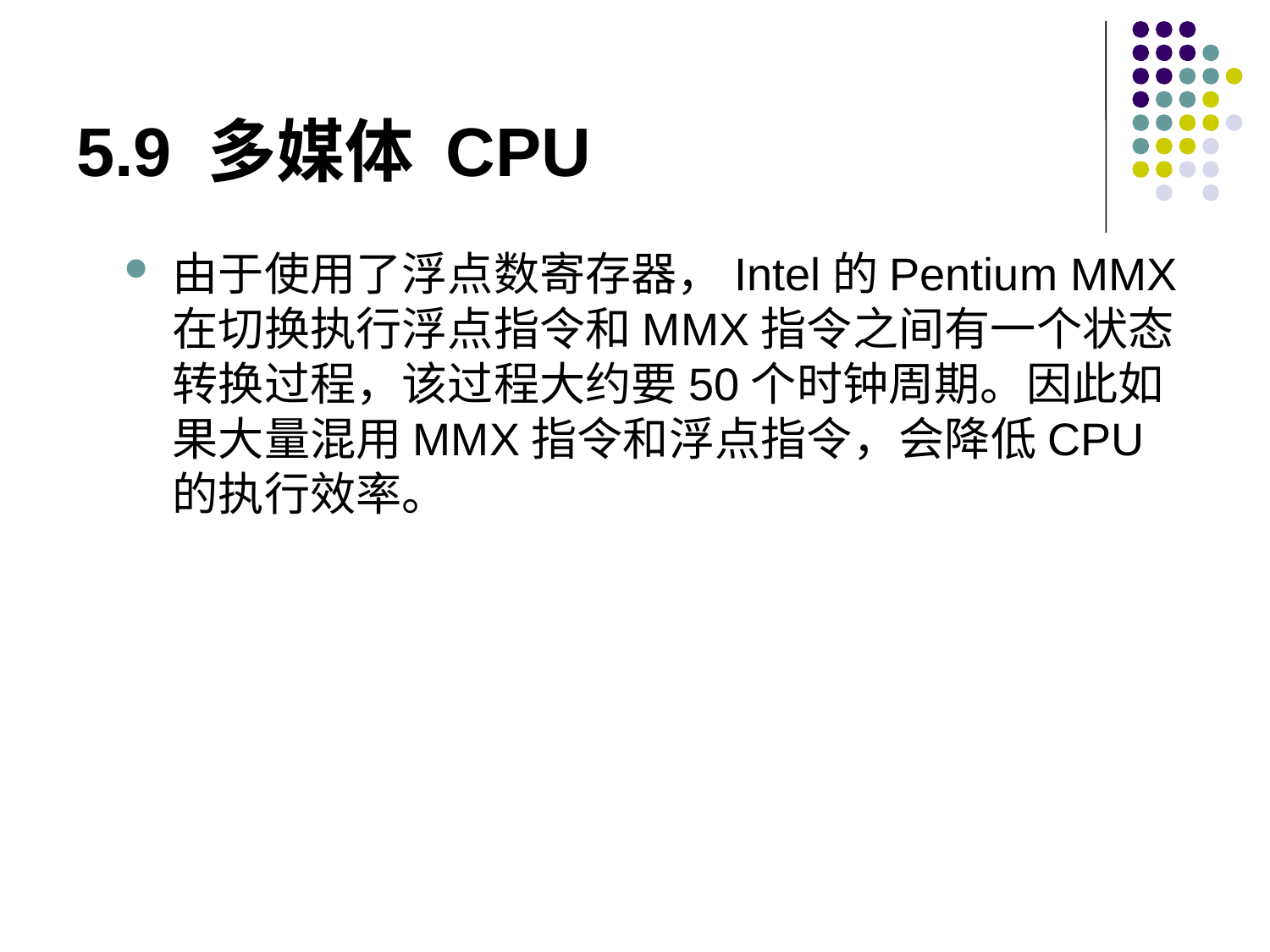

# 5.9 多媒体 CPU
由于使用了浮点数寄存器，Intel的Pentium MMX在切换执行浮点指令和MMX指令之间有一个状态转换过程，该过程大约要50个时钟周期。因此如果大量混用MMX指令和浮点指令，会降低CPU的执行效率。

54